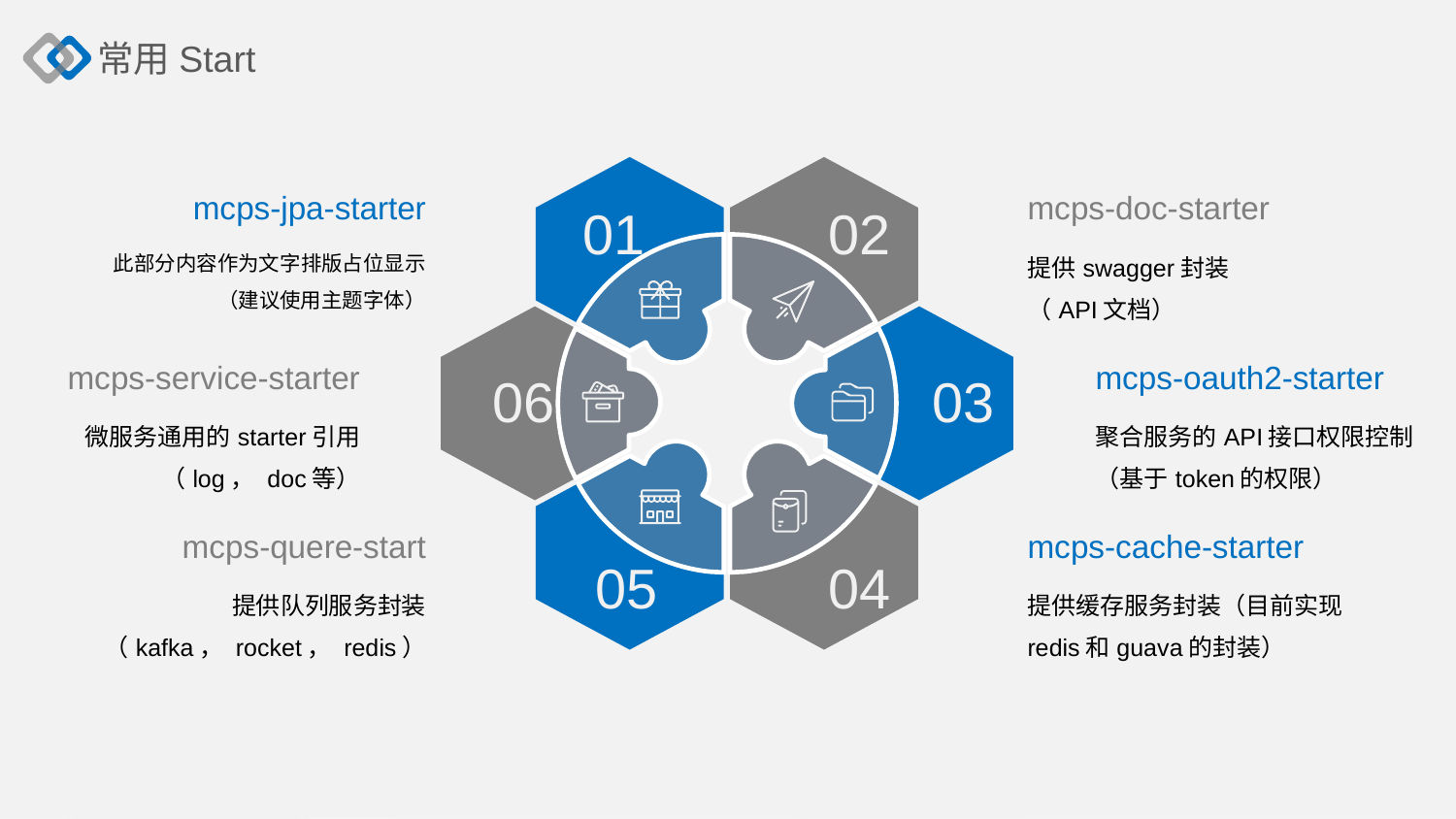

常用Start

01
02

06
03

05
04
mcps-jpa-starter
mcps-doc-starter
提供swagger封装
（API文档）
此部分内容作为文字排版占位显示
（建议使用主题字体）
mcps-service-starter
mcps-oauth2-starter
微服务通用的starter引用
（log， doc等）
聚合服务的API接口权限控制
（基于token的权限）
mcps-cache-starter
mcps-quere-start
提供缓存服务封装（目前实现redis和guava的封装）
提供队列服务封装
（kafka， rocket， redis）